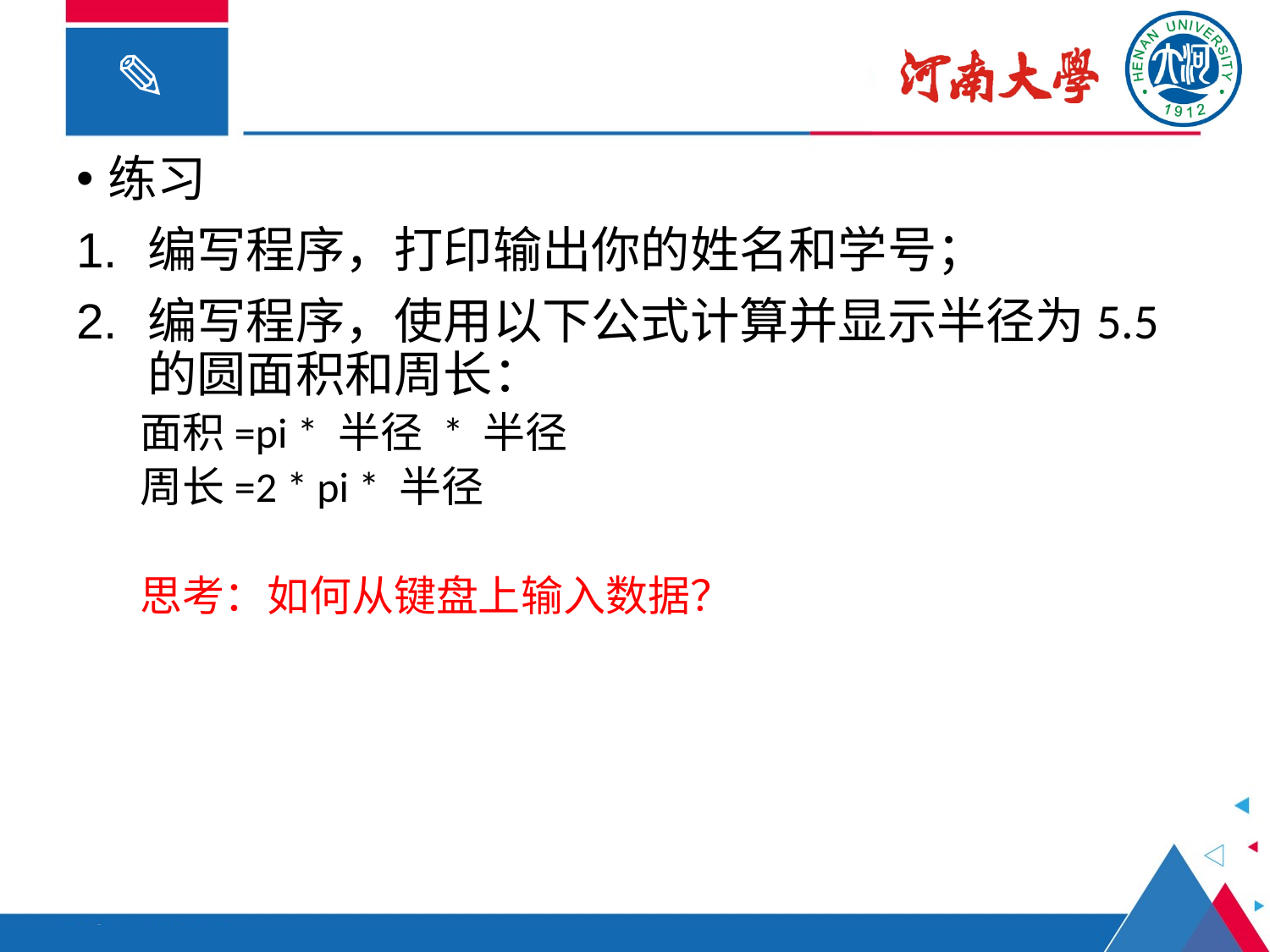

练习
编写程序，打印输出你的姓名和学号；
编写程序，使用以下公式计算并显示半径为5.5的圆面积和周长：
面积=pi * 半径 * 半径
周长=2 * pi * 半径

思考：如何从键盘上输入数据？